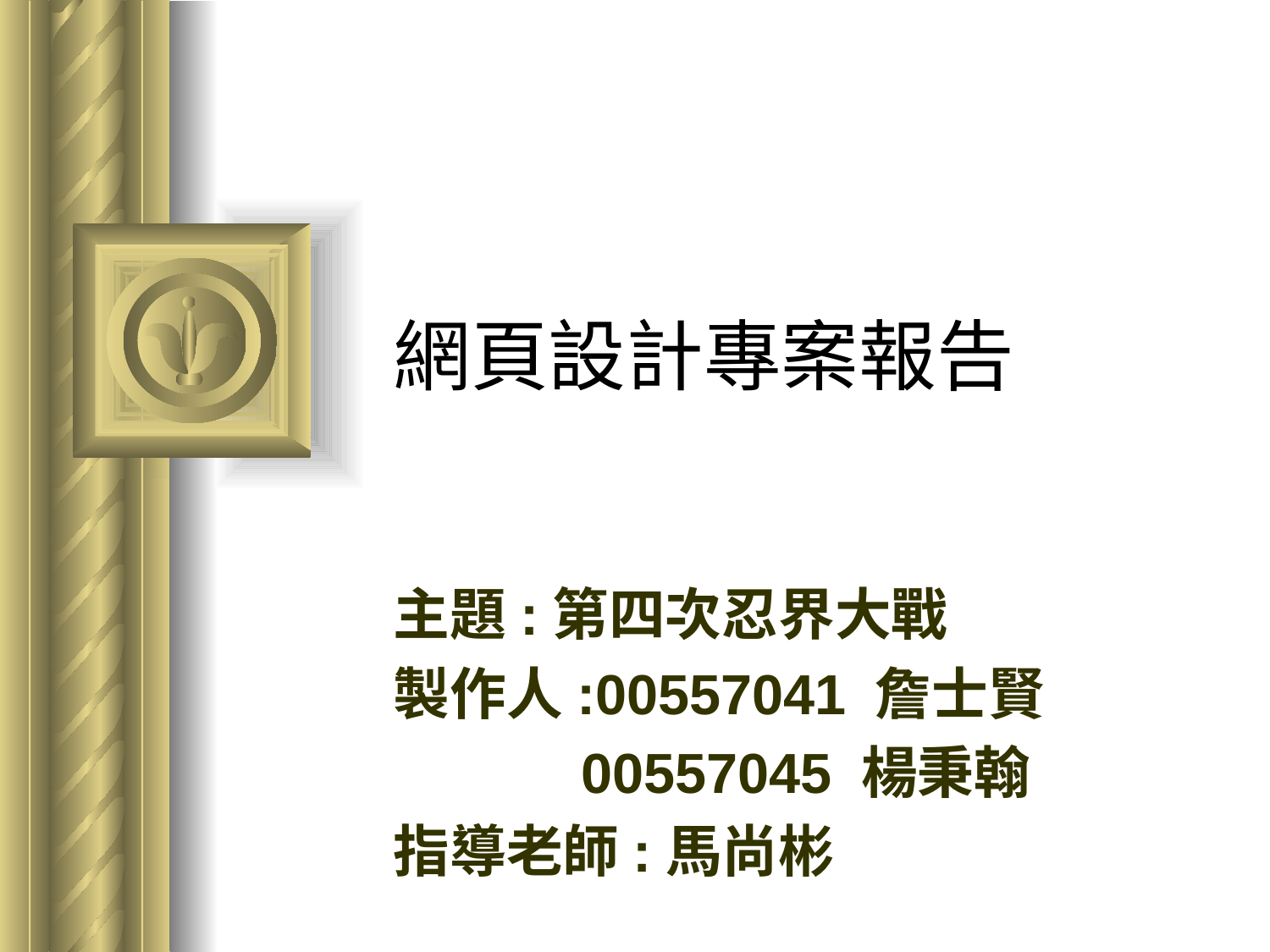

本簡報包含聽眾討論，而討論將會引導建立執行項目。請使用 PowerPoint 來追蹤記錄這些在簡報過程中產生的執行項目。

在 [投影片放映] 按一下滑鼠右鍵。
選取 [會議記錄簿]
選取 [執行項目] 索引標籤
鍵入出現的執行項目
按一下 [確定] 以解除此方塊

簡報結束時會在您剛才的輸入點，自動建立 [執行項目] 投影片。

# 網頁設計專案報告
主題:第四次忍界大戰
製作人:00557041 詹士賢
            00557045 楊秉翰
指導老師:馬尚彬